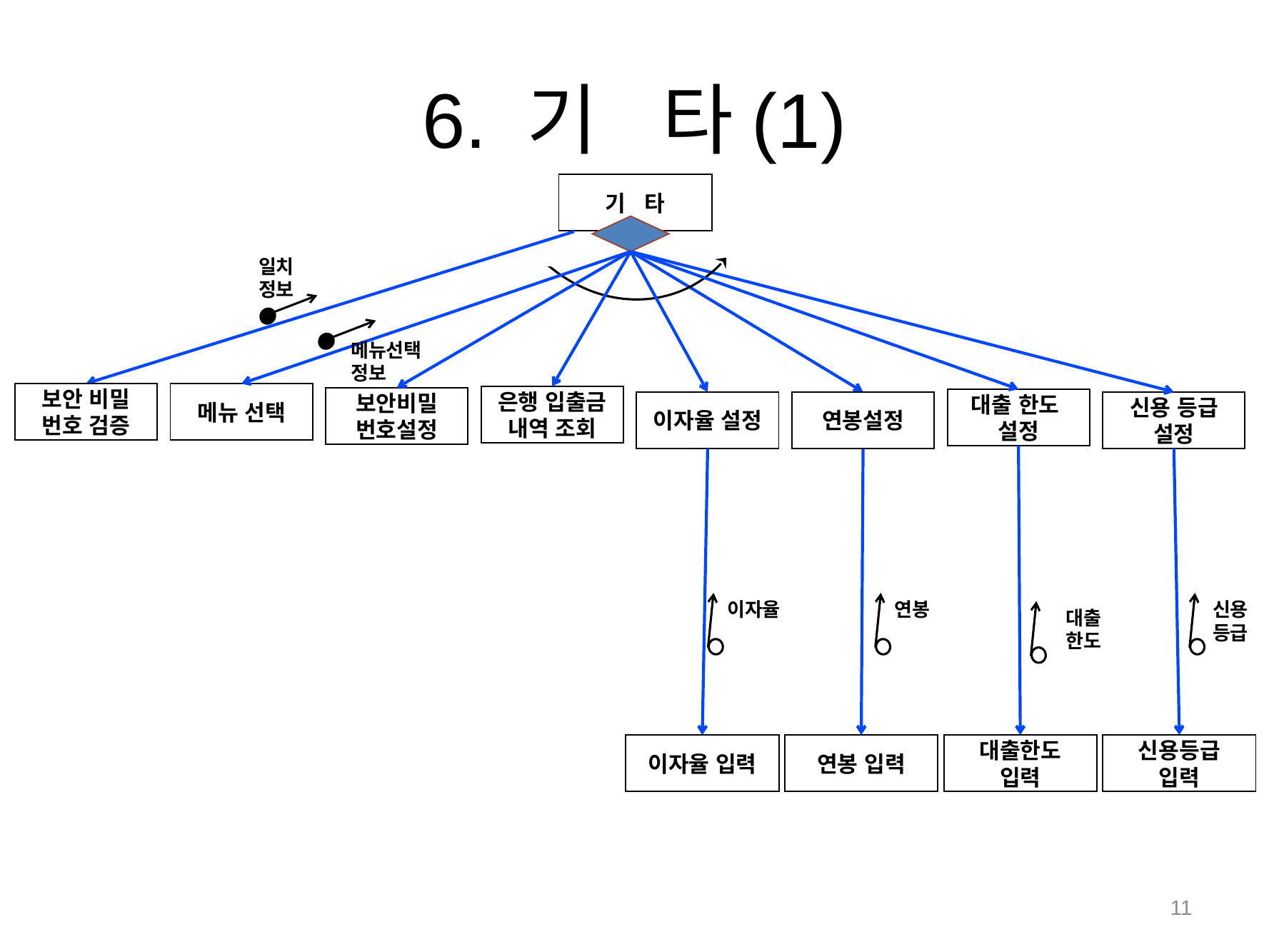

# 6. 기   타(1)

기   타

일치 정보

메뉴선택정보
보안 비밀
번호 검증
메뉴 선택
은행 입출금 내역 조회
보안비밀
번호설정
대출 한도
설정
이자율 설정
연봉설정
신용 등급
설정

이자율

연봉

신용
등급

대출 한도
이자율 입력
연봉 입력
대출한도
입력
신용등급
입력
11